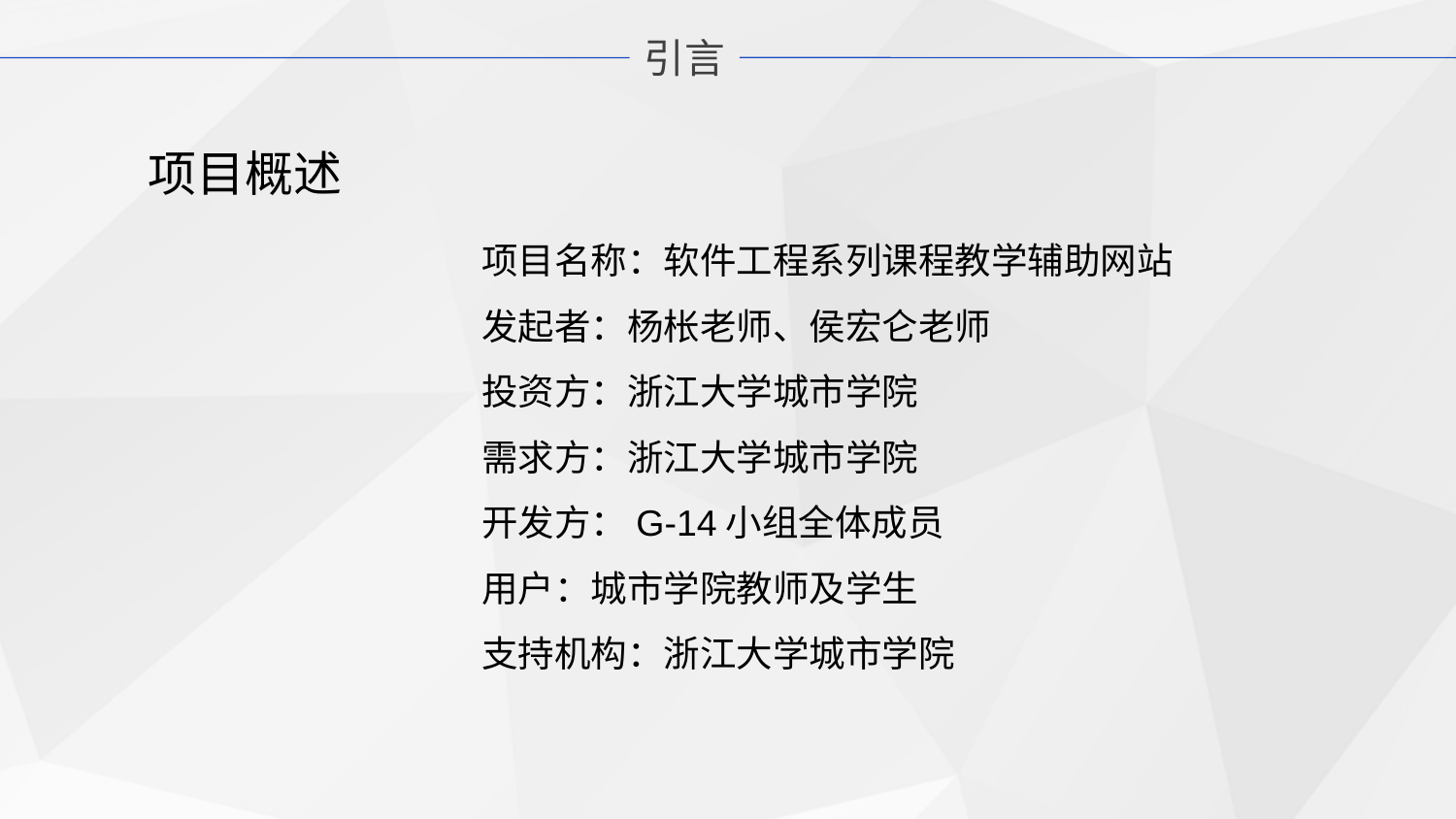

引言

项目概述
项目名称：软件工程系列课程教学辅助网站
发起者：杨枨老师、侯宏仑老师
投资方：浙江大学城市学院
需求方：浙江大学城市学院
开发方：G-14小组全体成员
用户：城市学院教师及学生
支持机构：浙江大学城市学院